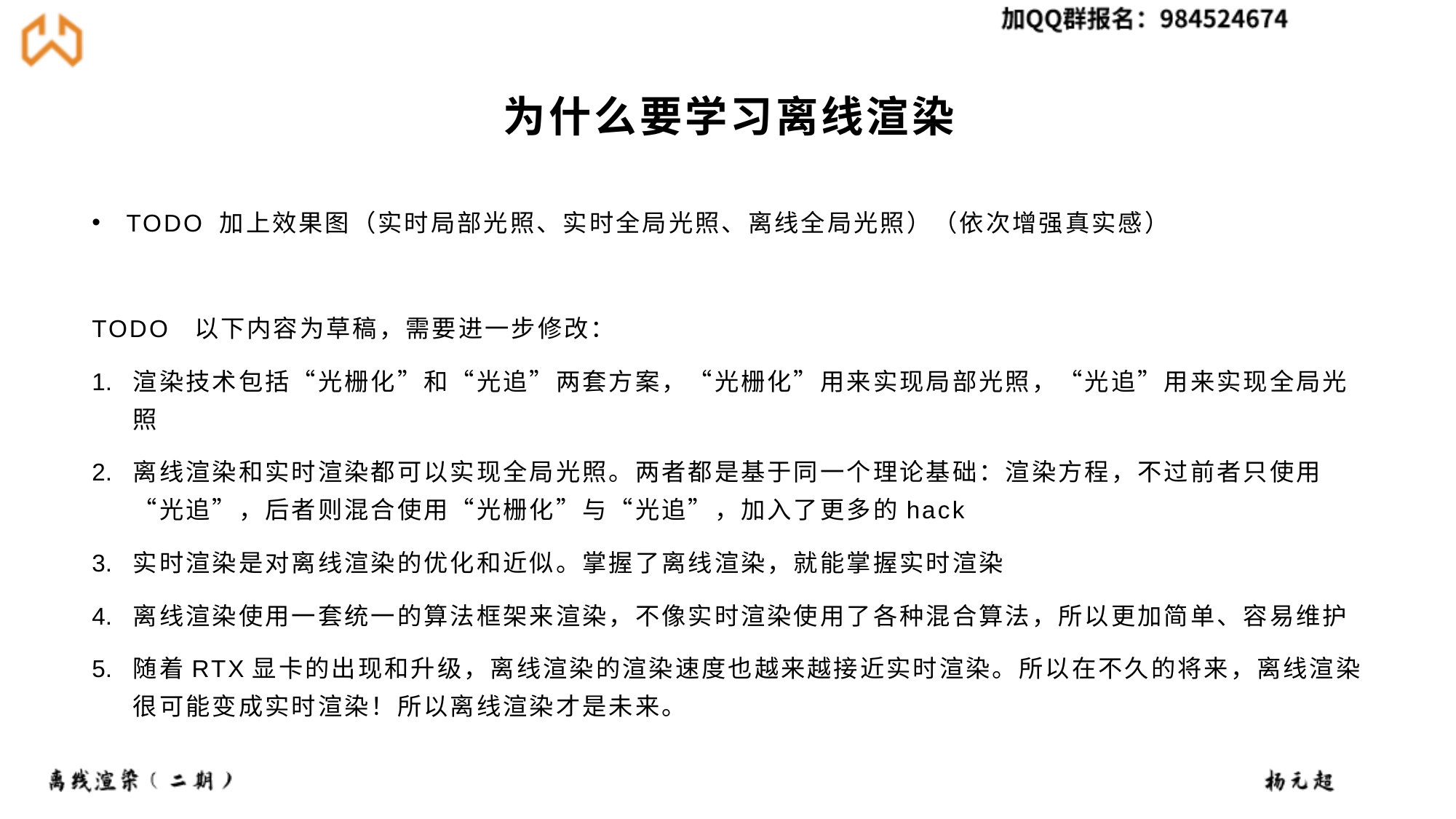

# 为什么要学习离线渲染
TODO 加上效果图（实时局部光照、实时全局光照、离线全局光照）（依次增强真实感）

TODO  以下内容为草稿，需要进一步修改：
渲染技术包括“光栅化”和“光追”两套方案，“光栅化”用来实现局部光照，“光追”用来实现全局光照
离线渲染和实时渲染都可以实现全局光照。两者都是基于同一个理论基础：渲染方程，不过前者只使用“光追”，后者则混合使用“光栅化”与“光追”，加入了更多的hack
实时渲染是对离线渲染的优化和近似。掌握了离线渲染，就能掌握实时渲染
离线渲染使用一套统一的算法框架来渲染，不像实时渲染使用了各种混合算法，所以更加简单、容易维护
随着RTX显卡的出现和升级，离线渲染的渲染速度也越来越接近实时渲染。所以在不久的将来，离线渲染很可能变成实时渲染！所以离线渲染才是未来。